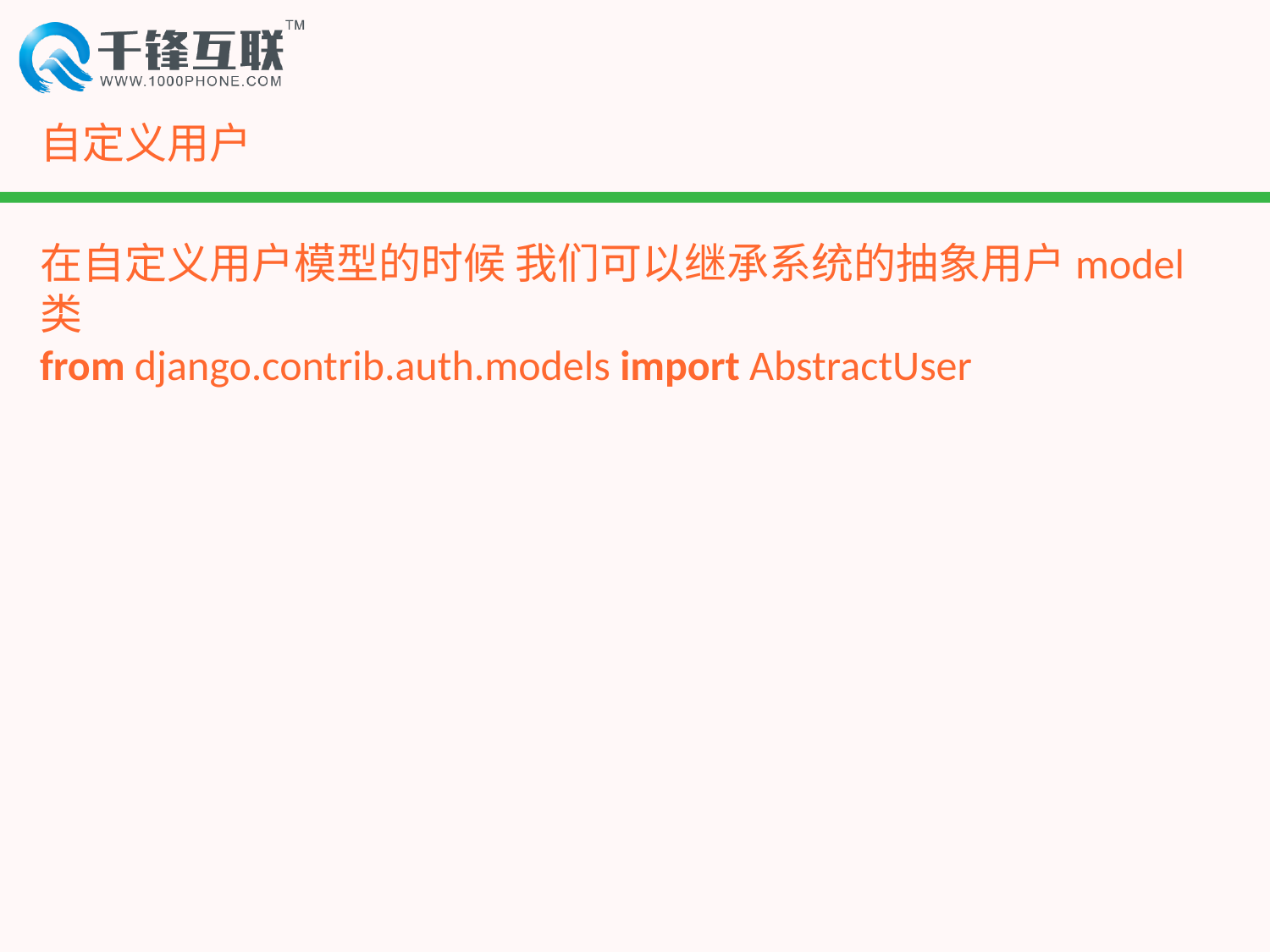

# 自定义用户
在自定义用户模型的时候 我们可以继承系统的抽象用户model类
from django.contrib.auth.models import AbstractUser